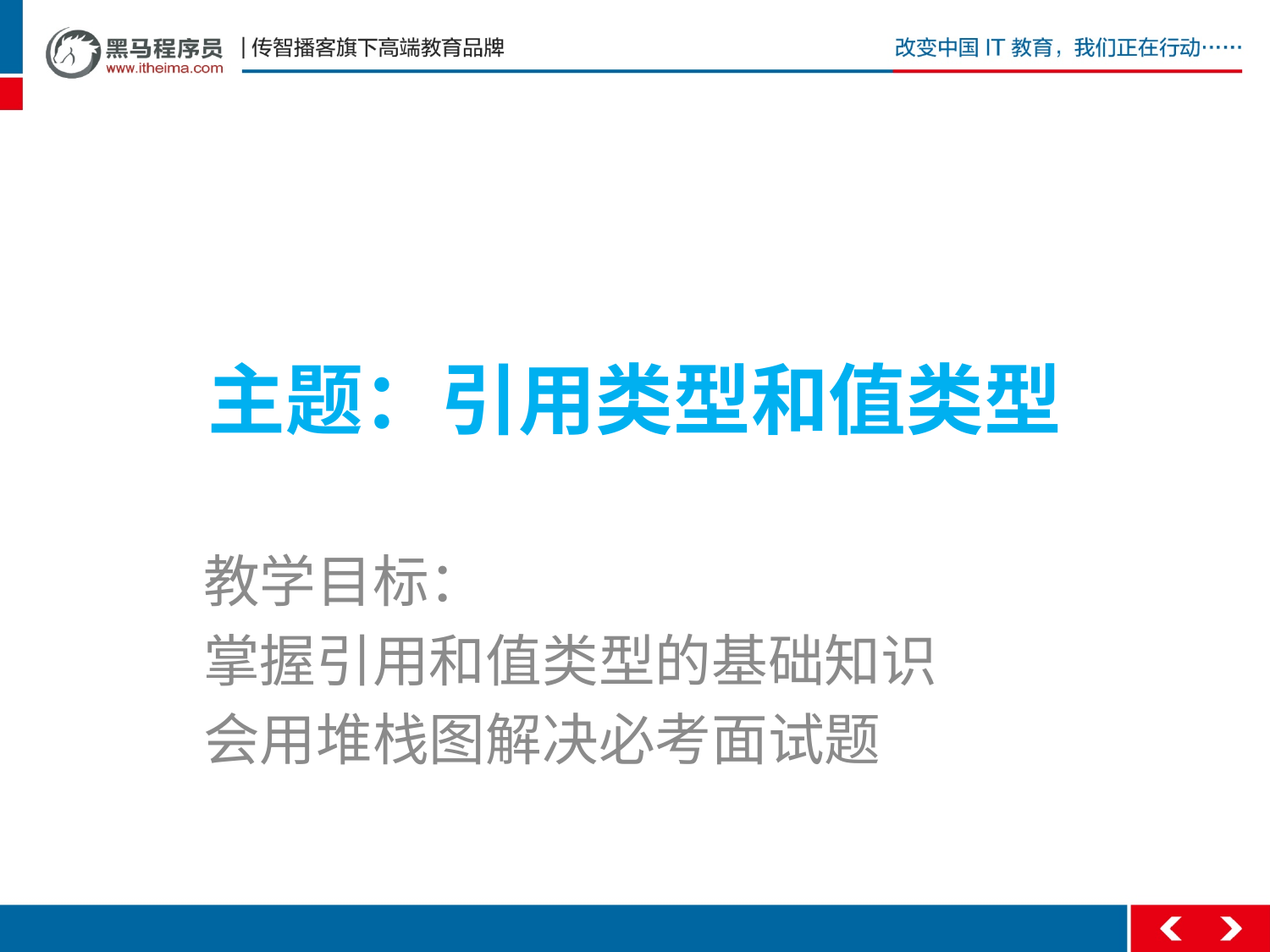

# 主题：引用类型和值类型
教学目标：
掌握引用和值类型的基础知识
会用堆栈图解决必考面试题